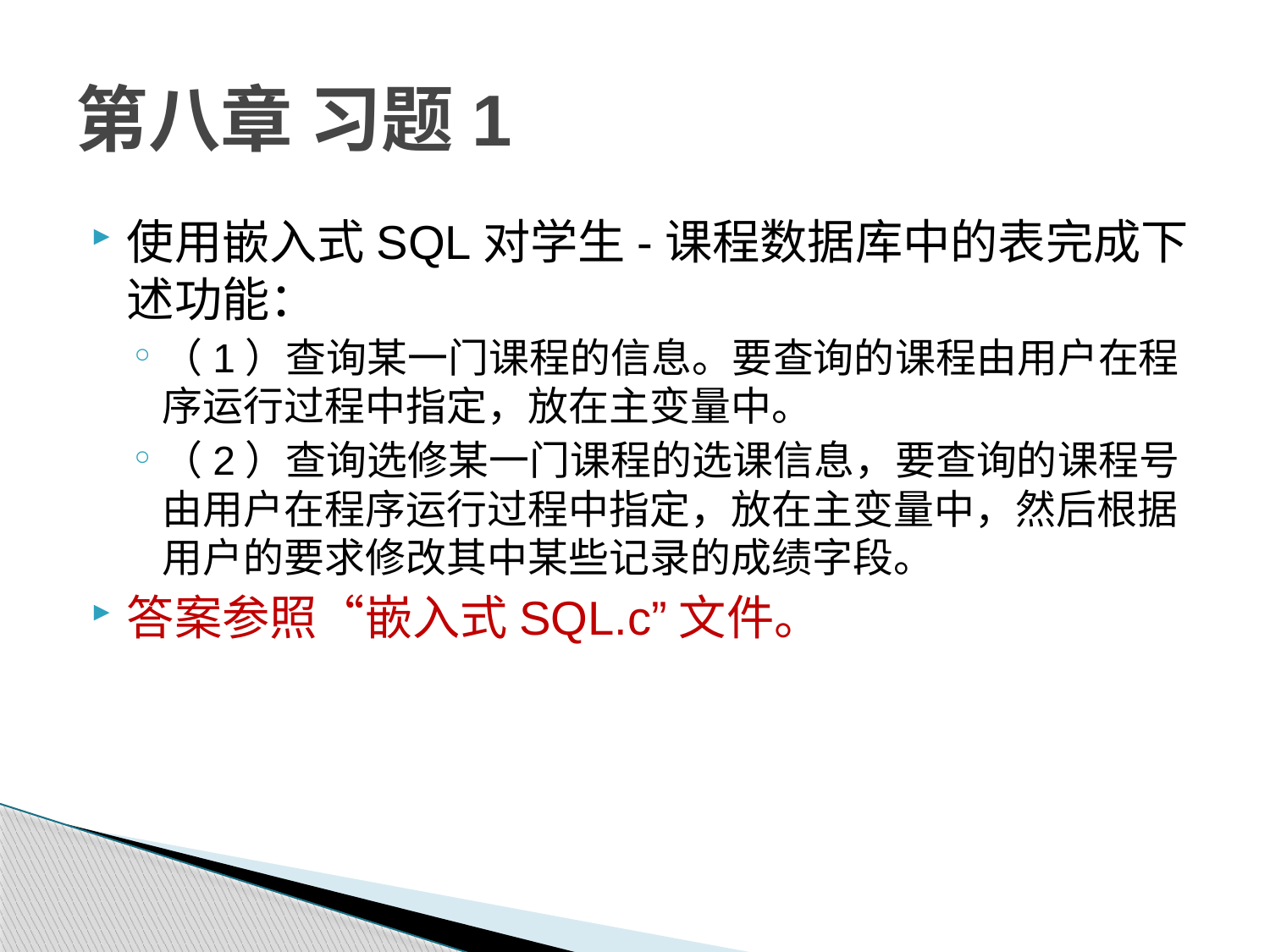

# 第八章 习题1
使用嵌入式SQL对学生-课程数据库中的表完成下述功能：
（1）查询某一门课程的信息。要查询的课程由用户在程序运行过程中指定，放在主变量中。
（2）查询选修某一门课程的选课信息，要查询的课程号由用户在程序运行过程中指定，放在主变量中，然后根据用户的要求修改其中某些记录的成绩字段。
答案参照“嵌入式SQL.c”文件。